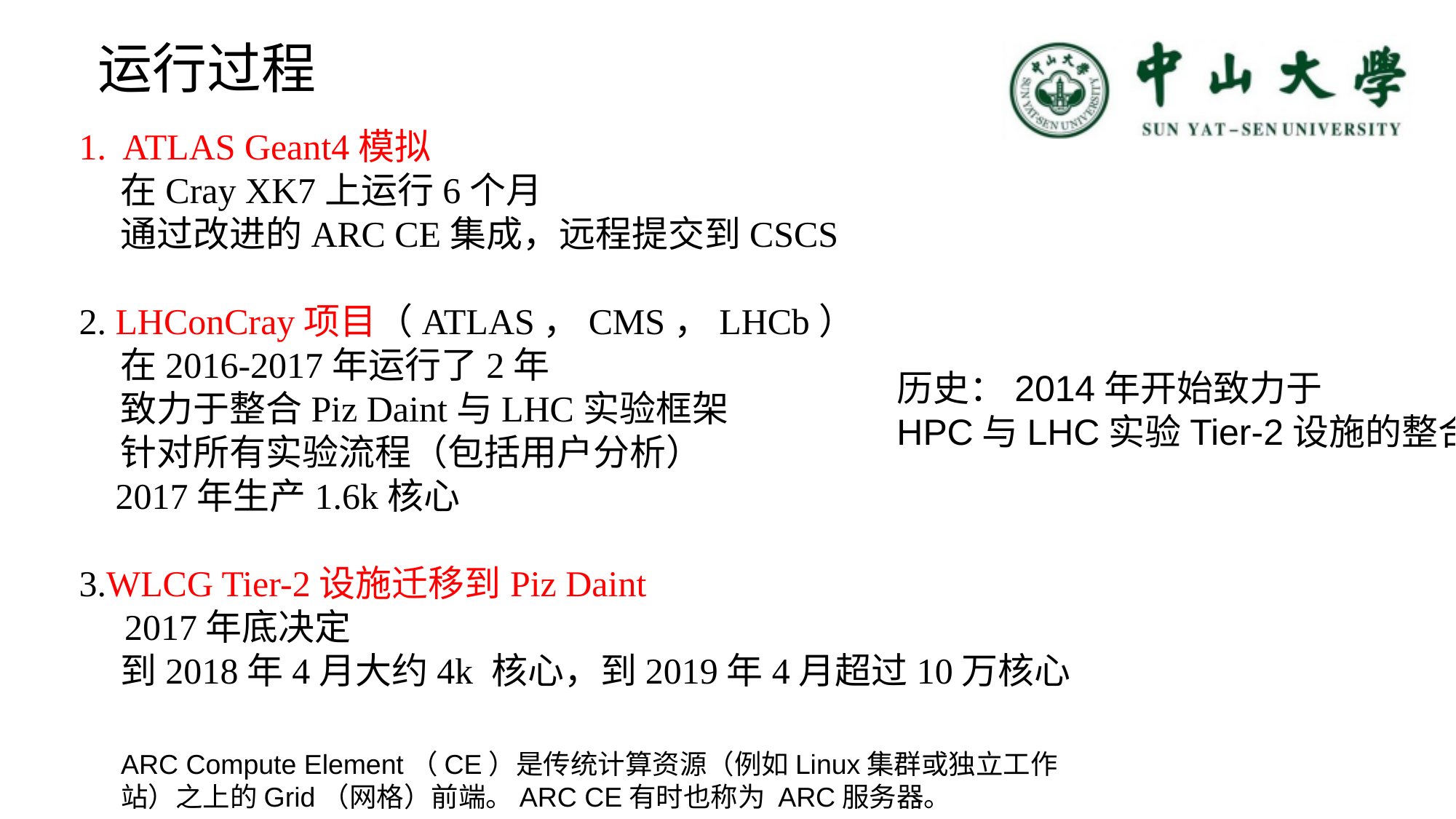

运行过程
1.  ATLAS Geant4模拟
    在Cray XK7上运行6个月
    通过改进的ARC CE集成，远程提交到CSCS

2. LHConCray项目（ATLAS，CMS，LHCb）
    在2016-2017年运行了2年
    致力于整合Piz Daint与LHC实验框架
    针对所有实验流程（包括用户分析）
    2017年生产1.6k核心

3.WLCG Tier-2设施迁移到Piz Daint
     2017年底决定
    到2018年4月大约4k 核心，到2019年4月超过10万核心
历史：2014年开始致力于
HPC与LHC实验Tier-2设施的整合
ARC Compute Element（CE）是传统计算资源（例如Linux集群或独立工作站）之上的Grid（网格）前端。ARC CE有时也称为 ARC服务器。